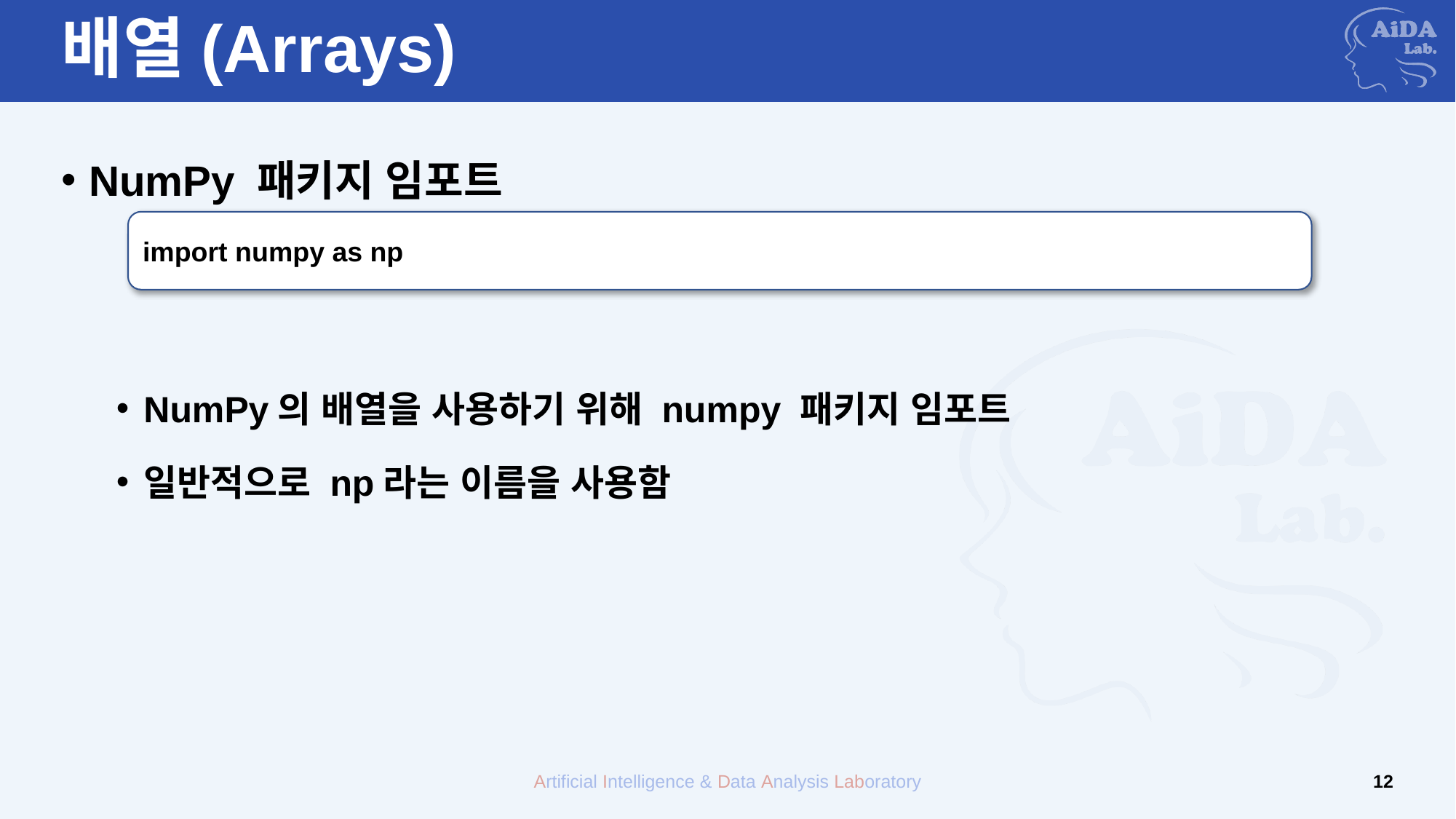

# 배열(Arrays)
NumPy 패키지 임포트

NumPy의 배열을 사용하기 위해 numpy 패키지 임포트
일반적으로 np라는 이름을 사용함
import numpy as np
Artificial Intelligence & Data Analysis Laboratory
12